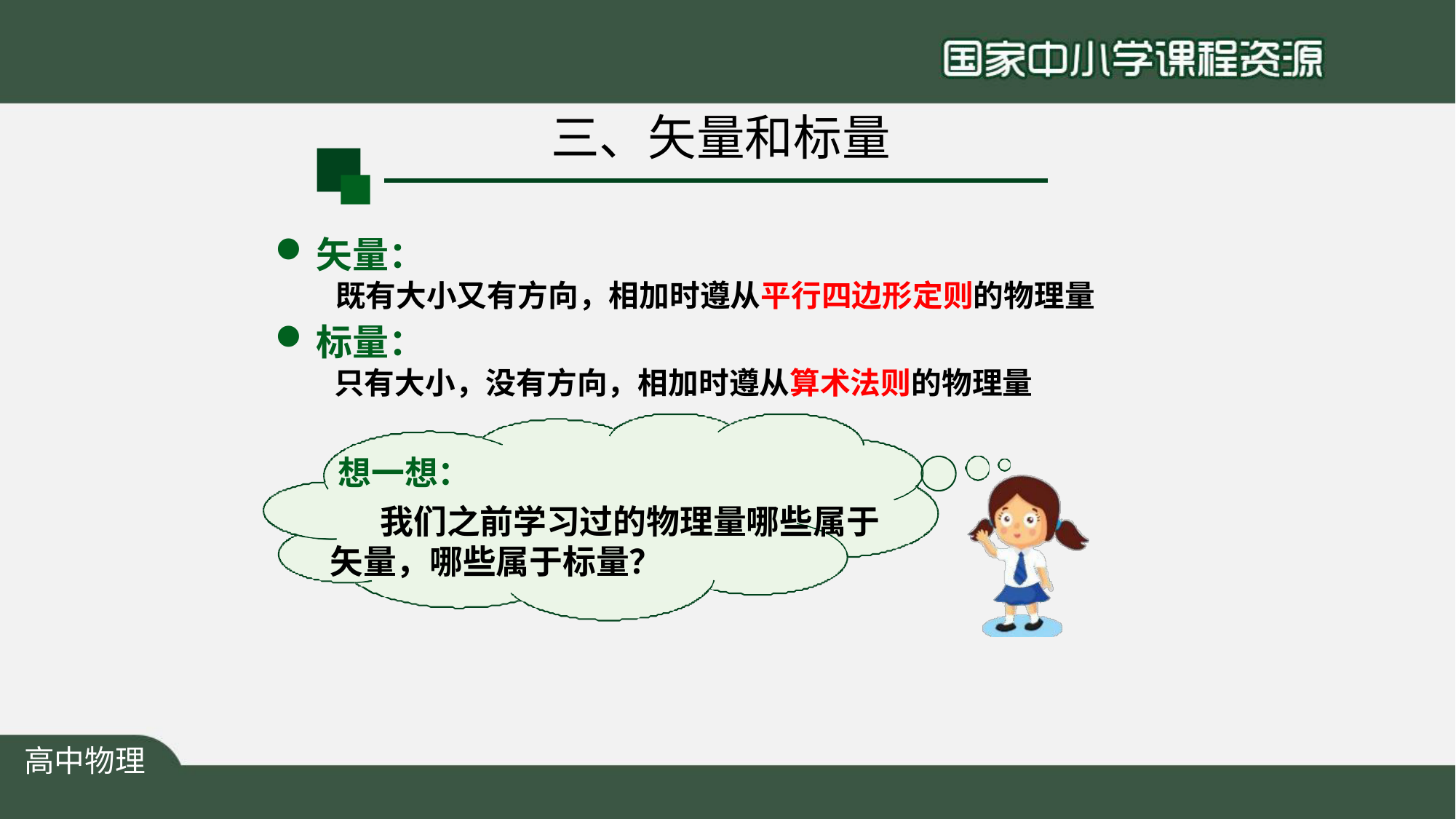

# 三、矢量和标量

矢量：
既有大小又有方向，相加时遵从平行四边形定则的物理量
标量：
只有大小，没有方向，相加时遵从算术法则的物理量

想一想：
我们之前学习过的物理量哪些属于 矢量，哪些属于标量？

高中物理